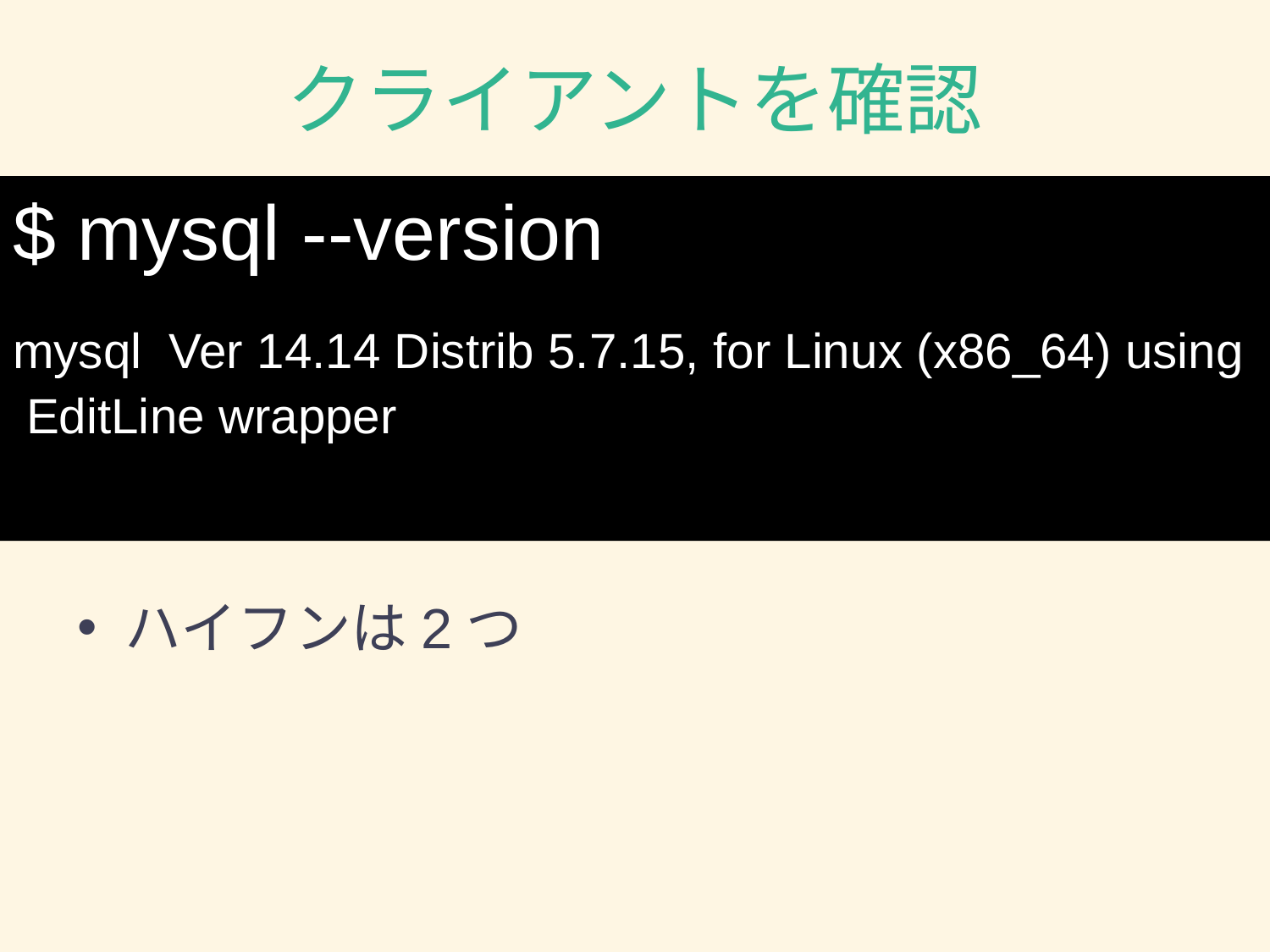

# クライアントを確認
$ mysql --version
﻿mysql  Ver 14.14 Distrib 5.7.15, for Linux (x86_64) using  EditLine wrapper
ハイフンは2つ